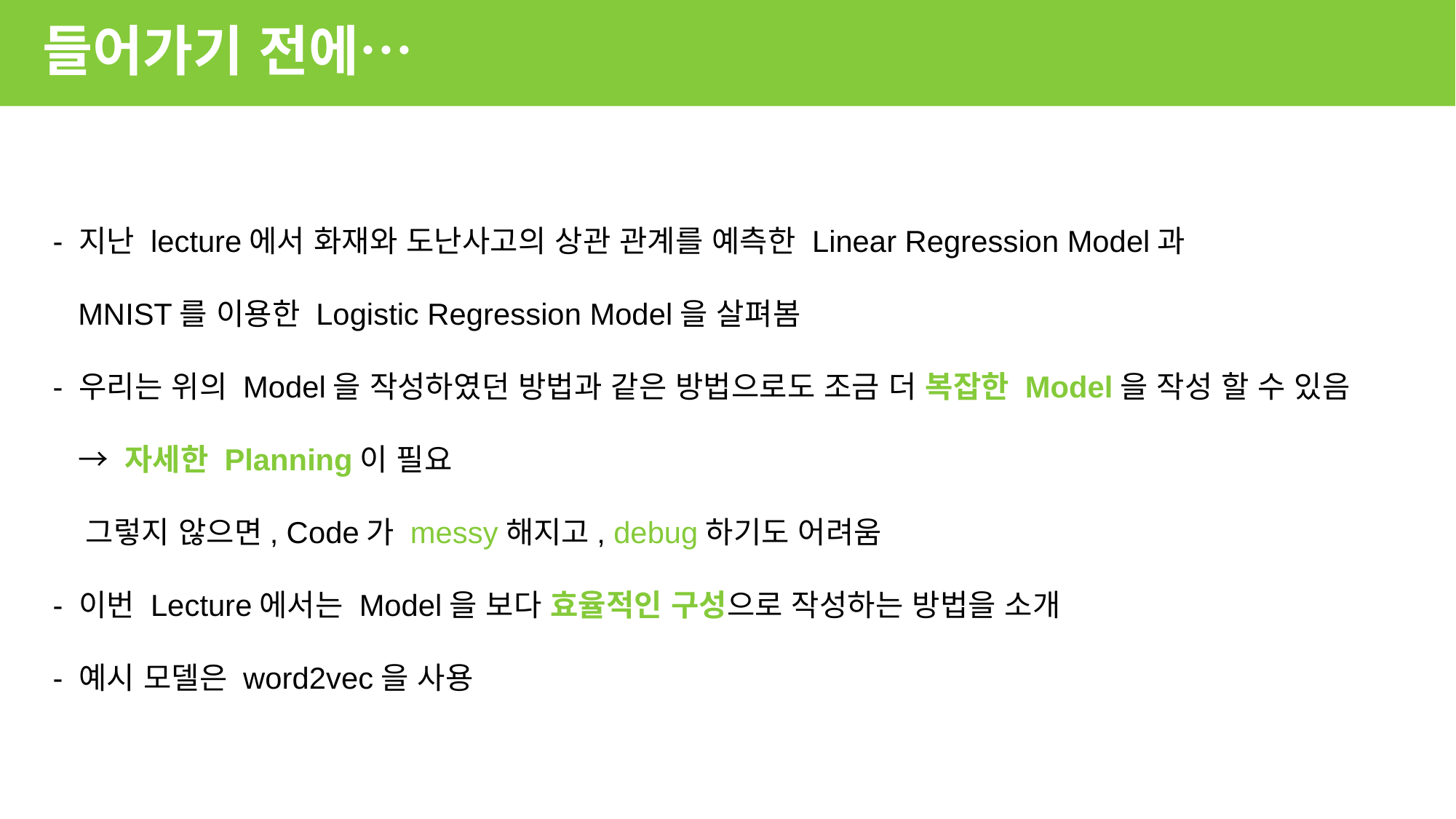

# 들어가기 전에…
- 지난 lecture에서 화재와 도난사고의 상관 관계를 예측한 Linear Regression Model과
   MNIST를 이용한 Logistic Regression Model을 살펴봄
- 우리는 위의 Model을 작성하였던 방법과 같은 방법으로도 조금 더 복잡한 Model을 작성 할 수 있음
   → 자세한 Planning이 필요
   그렇지 않으면, Code가 messy해지고, debug하기도 어려움
- 이번 Lecture에서는 Model을 보다 효율적인 구성으로 작성하는 방법을 소개
- 예시 모델은 word2vec을 사용